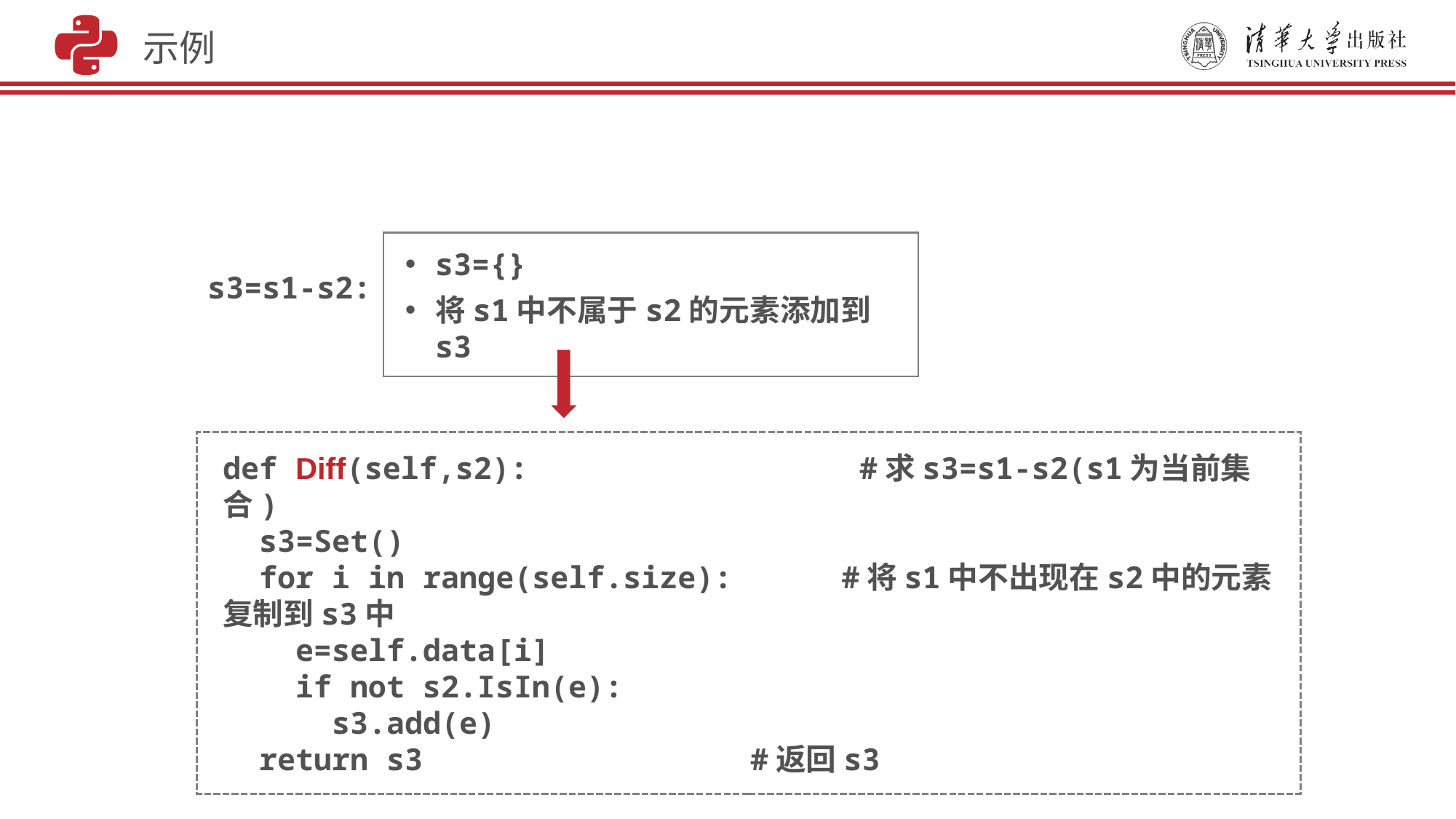

示例
s3={}
将s1中不属于s2的元素添加到s3
s3=s1-s2:

def Diff(self,s2):         	     #求s3=s1-s2(s1为当前集合)
  s3=Set()
  for i in range(self.size):      #将s1中不出现在s2中的元素复制到s3中
    e=self.data[i]
    if not s2.IsIn(e):
      s3.add(e)
  return s3			     #返回s3